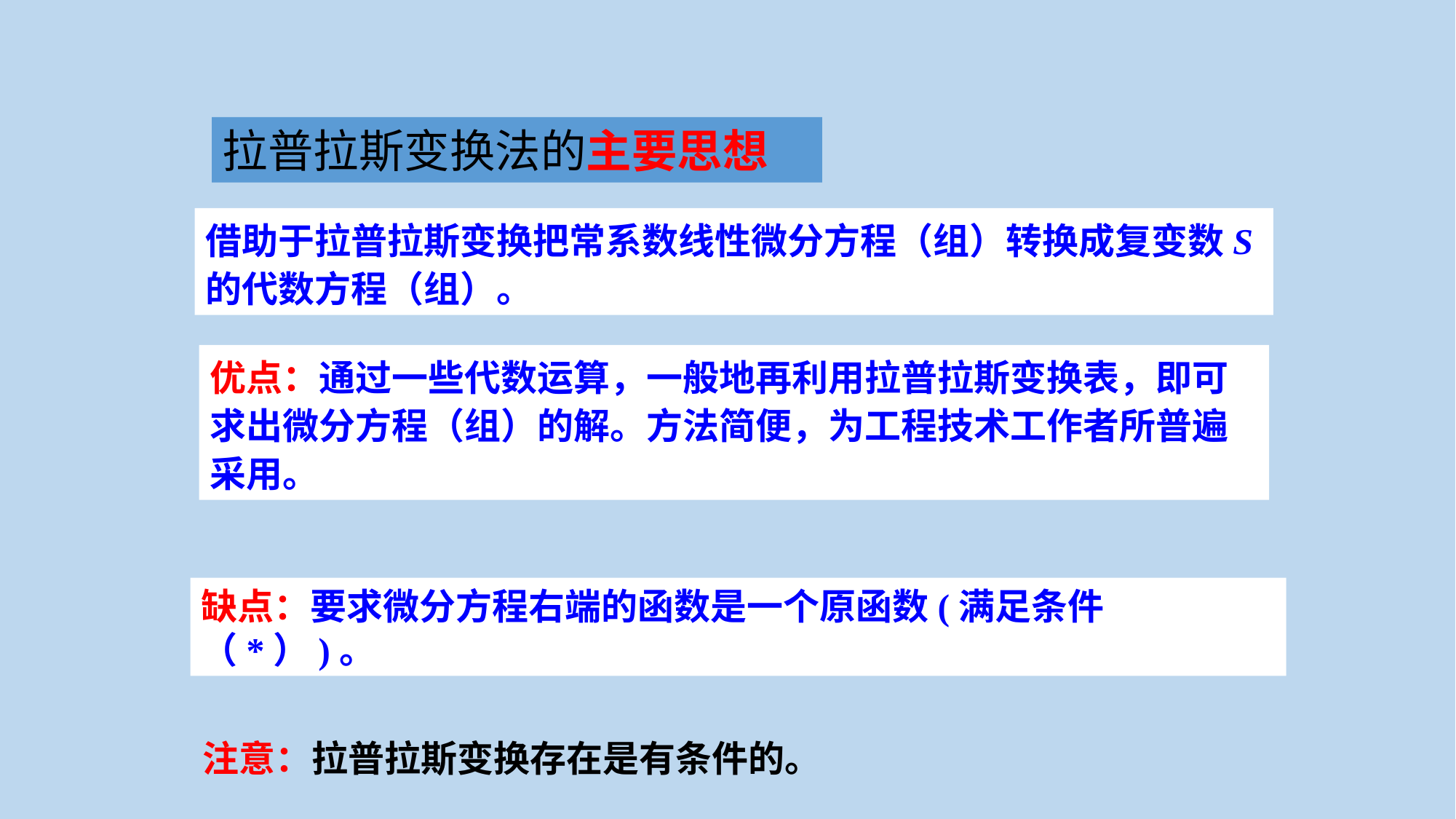

拉普拉斯变换法的主要思想
借助于拉普拉斯变换把常系数线性微分方程（组）转换成复变数S的代数方程（组）。
优点：通过一些代数运算，一般地再利用拉普拉斯变换表，即可求出微分方程（组）的解。方法简便，为工程技术工作者所普遍采用。
缺点：要求微分方程右端的函数是一个原函数(满足条件（*）)。
注意：拉普拉斯变换存在是有条件的。